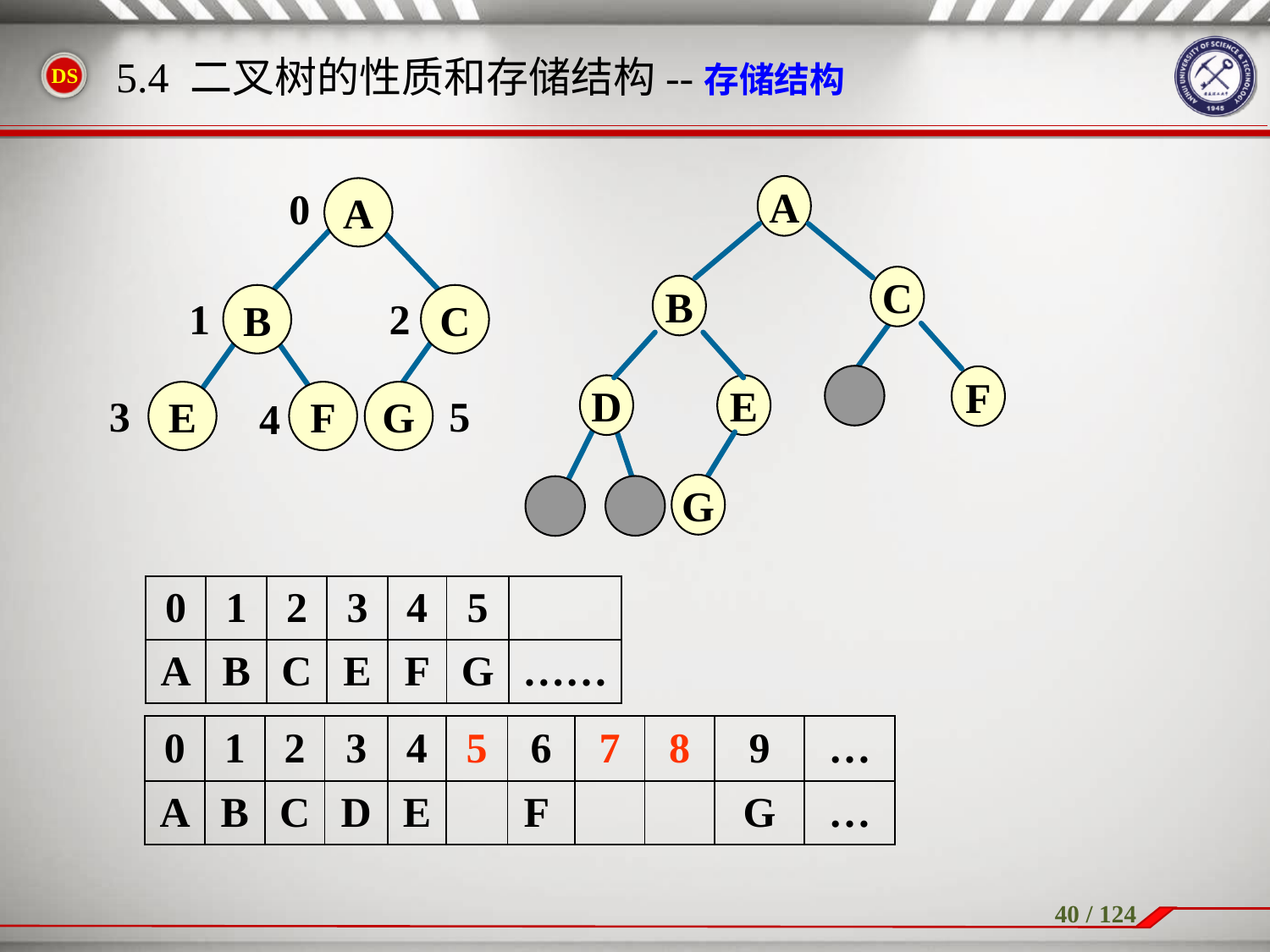

5.4 二叉树的性质和存储结构--存储结构
0
A

C
B

F
D
E

G
A

B
C
1
2

E
F
G
3
5
4

| 0 | 1 | 2 | 3 | 4 | 5 |  |
| --- | --- | --- | --- | --- | --- | --- |
| A | B | C | E | F | G | …… |
| 0 | 1 | 2 | 3 | 4 | 5 | 6 | 7 | 8 | 9 | … |
| --- | --- | --- | --- | --- | --- | --- | --- | --- | --- | --- |
| A | B | C | D | E |  | F |  |  | G | … |